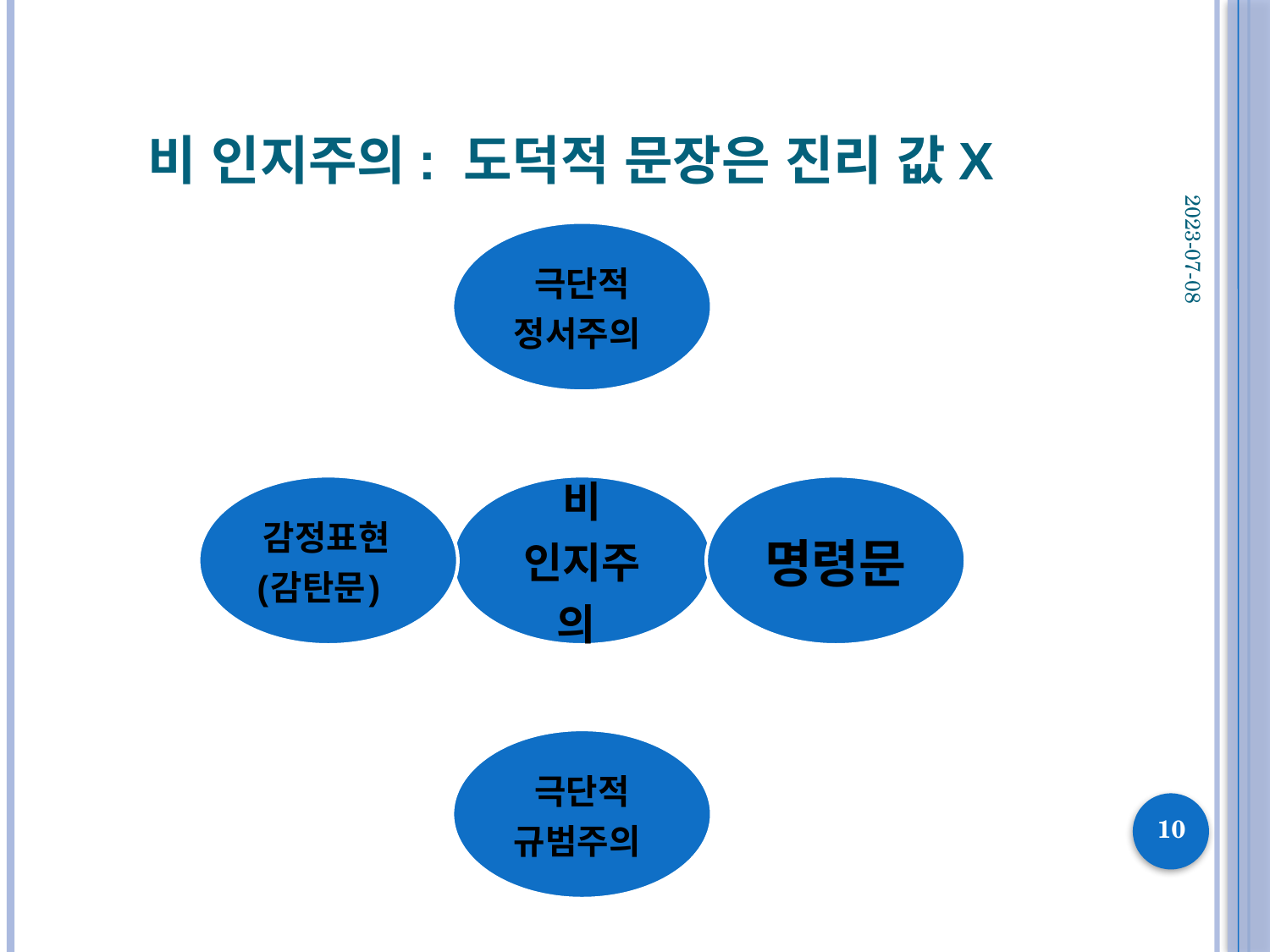

# 비 인지주의: 도덕적 문장은 진리 값X
2023-07-08
비 인지주의
극단적
정서주의
명령문
극단적 규범주의
감정표현(감탄문)
10